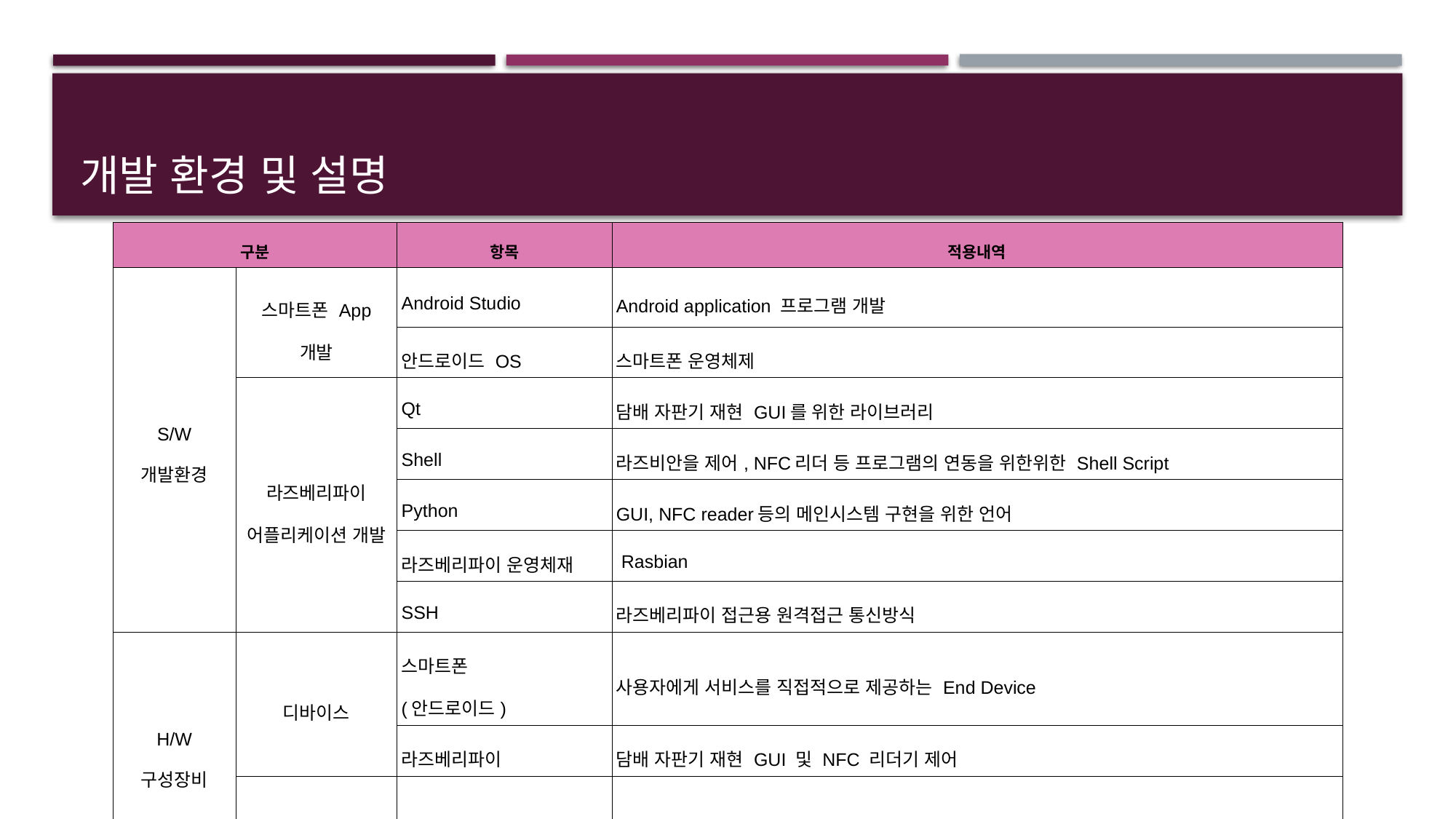

# 개발 환경 및 설명
| 구분 |  | 항목 | 적용내역 |
| --- | --- | --- | --- |
| S/W 개발환경 | 스마트폰 App 개발 | Android Studio | Android application 프로그램 개발 |
|  |  | 안드로이드 OS | 스마트폰 운영체제 |
|  | 라즈베리파이 어플리케이션 개발 | Qt | 담배 자판기 재현 GUI를 위한 라이브러리 |
|  |  | Shell | 라즈비안을 제어, NFC리더 등 프로그램의 연동을 위한위한 Shell Script |
|  |  | Python | GUI, NFC reader등의 메인시스템 구현을 위한 언어 |
|  |  | 라즈베리파이 운영체재 | Rasbian |
|  |  | SSH | 라즈베리파이 접근용 원격접근 통신방식 |
| H/W 구성장비 | 디바이스 | 스마트폰 (안드로이드) | 사용자에게 서비스를 직접적으로 제공하는 End Device |
|  |  | 라즈베리파이 | 담배 자판기 재현 GUI 및 NFC 리더기 제어 |
|  | 통신 | PN532 | 라즈베리파이와 연동, NFC통신방식 구현 |